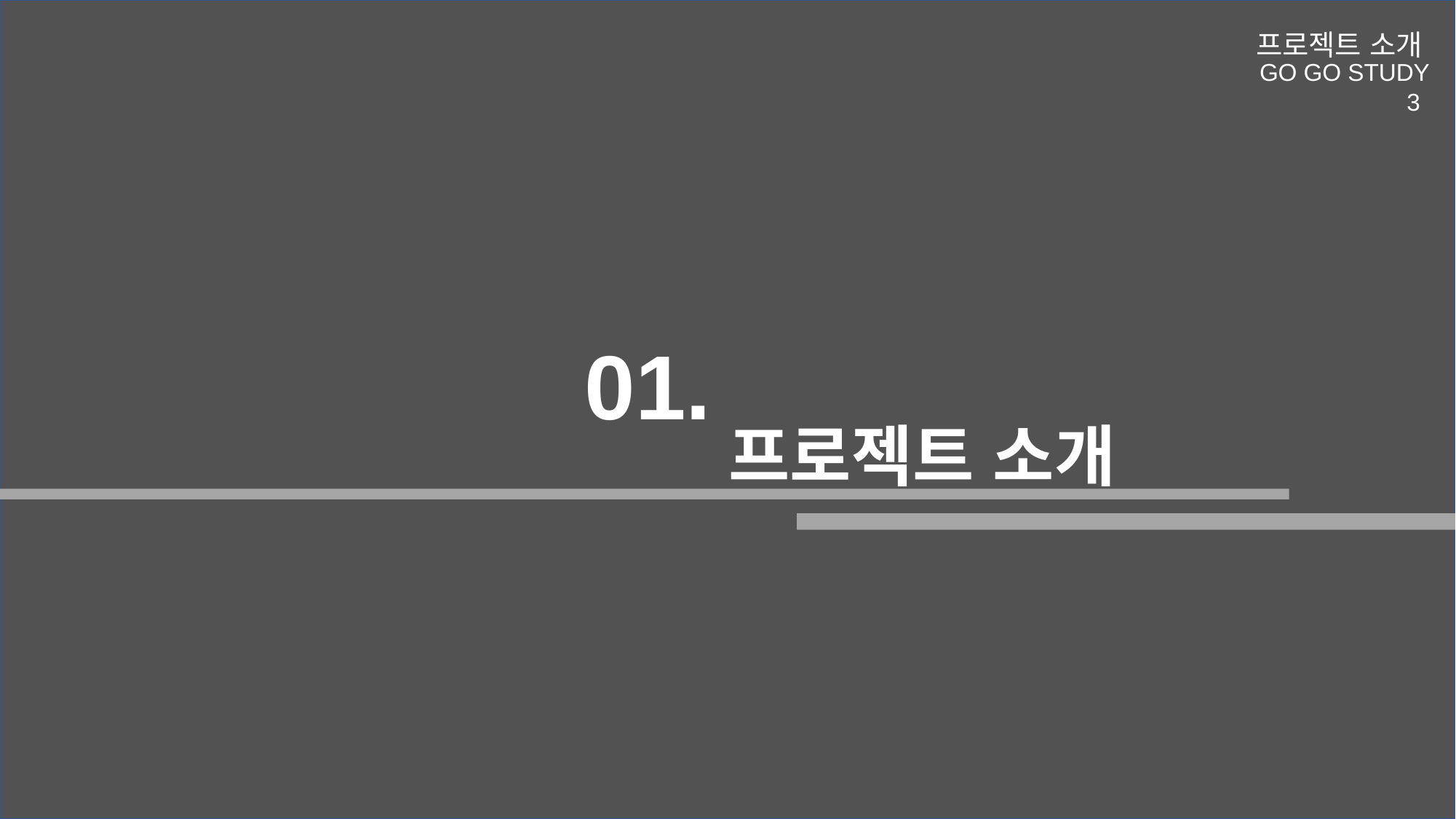

프로젝트 소개
GO GO STUDY
3
01.

프로젝트 소개